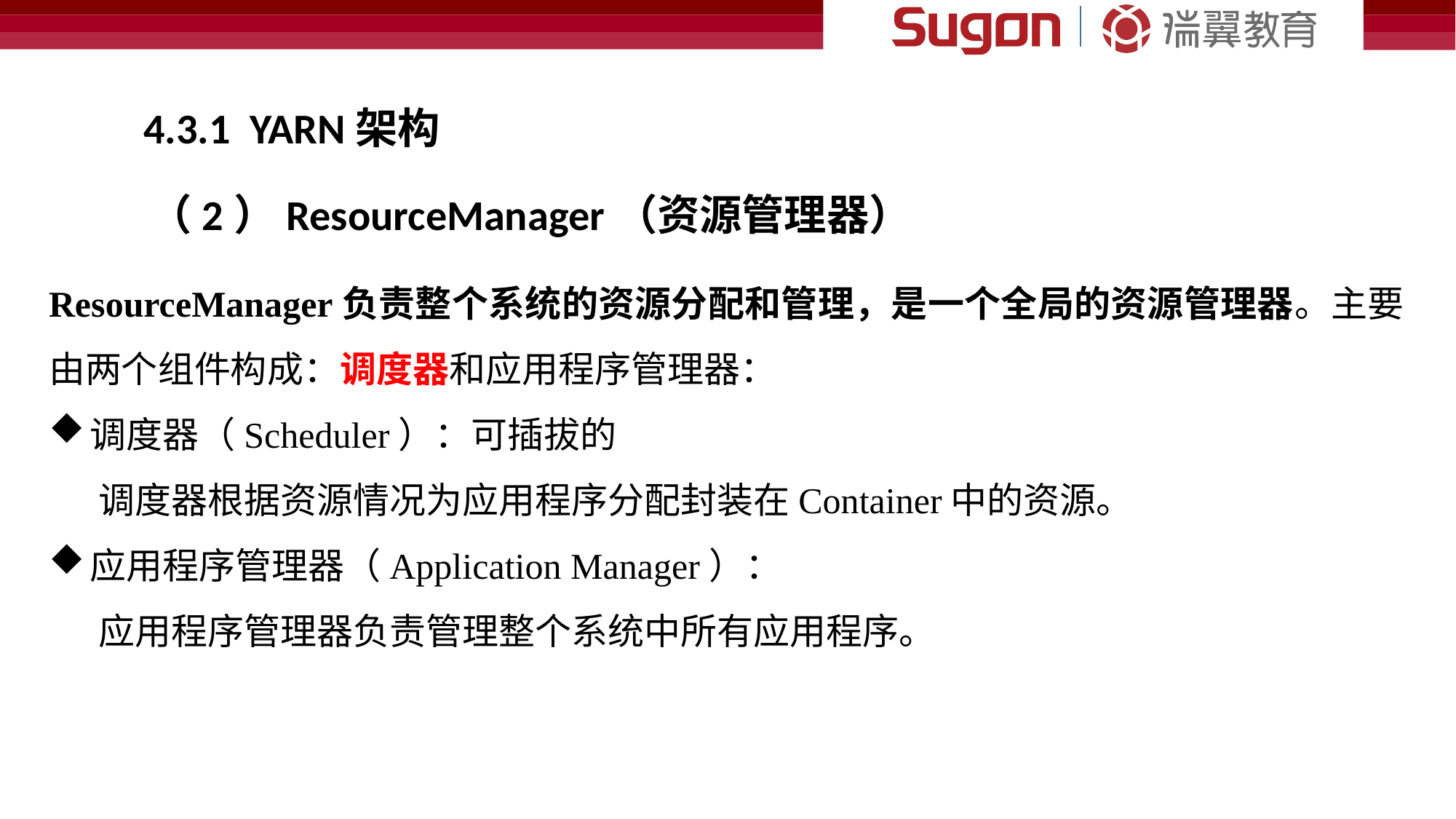

4.3.1  YARN架构
（2）ResourceManager（资源管理器）
ResourceManager负责整个系统的资源分配和管理，是一个全局的资源管理器。主要由两个组件构成：调度器和应用程序管理器：
调度器（Scheduler）：可插拔的
     调度器根据资源情况为应用程序分配封装在Container中的资源。
应用程序管理器（Application Manager）：
     应用程序管理器负责管理整个系统中所有应用程序。